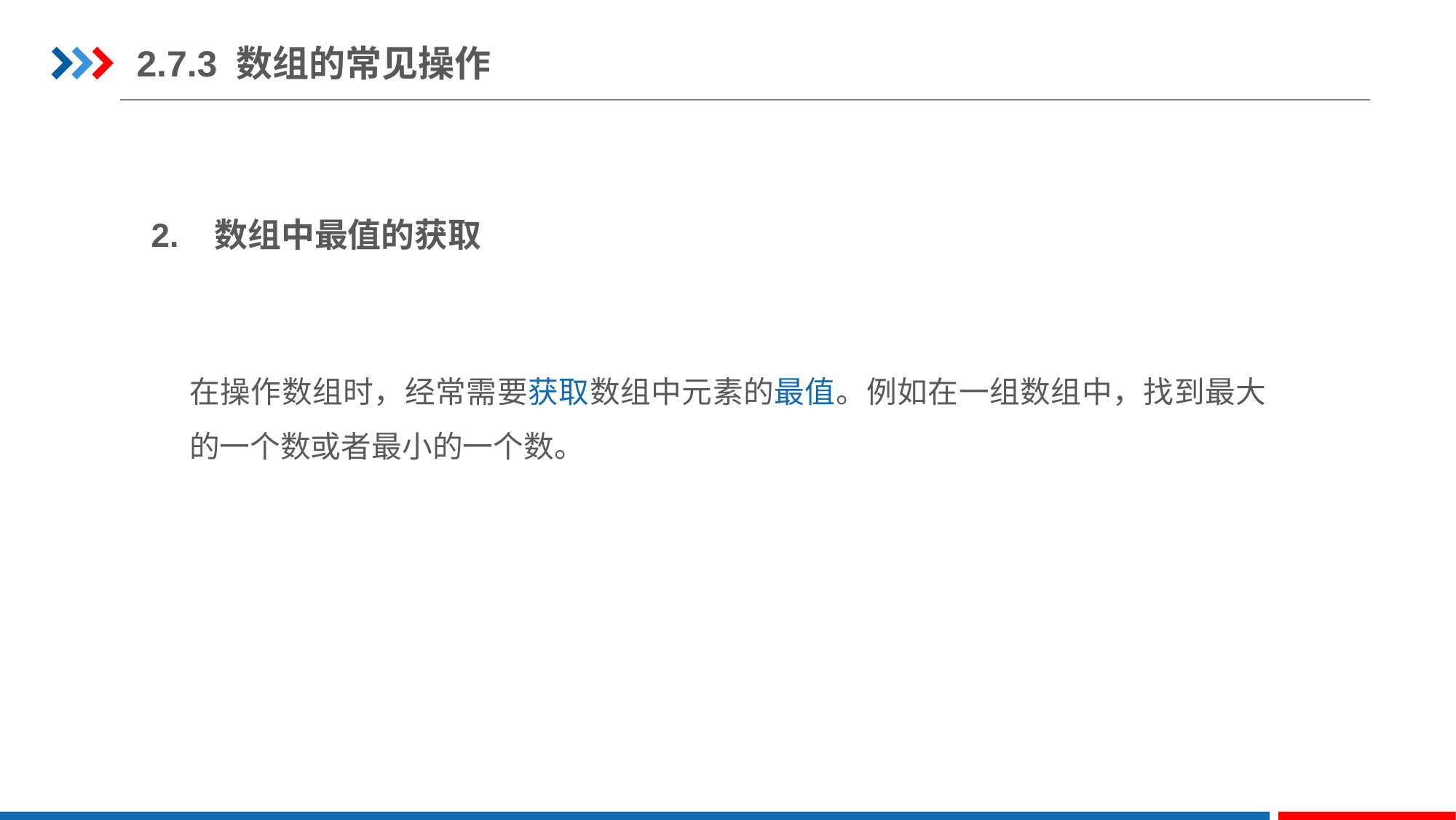

2.7.3 数组的常见操作
2.   数组中最值的获取
在操作数组时，经常需要获取数组中元素的最值。例如在一组数组中，找到最大的一个数或者最小的一个数。